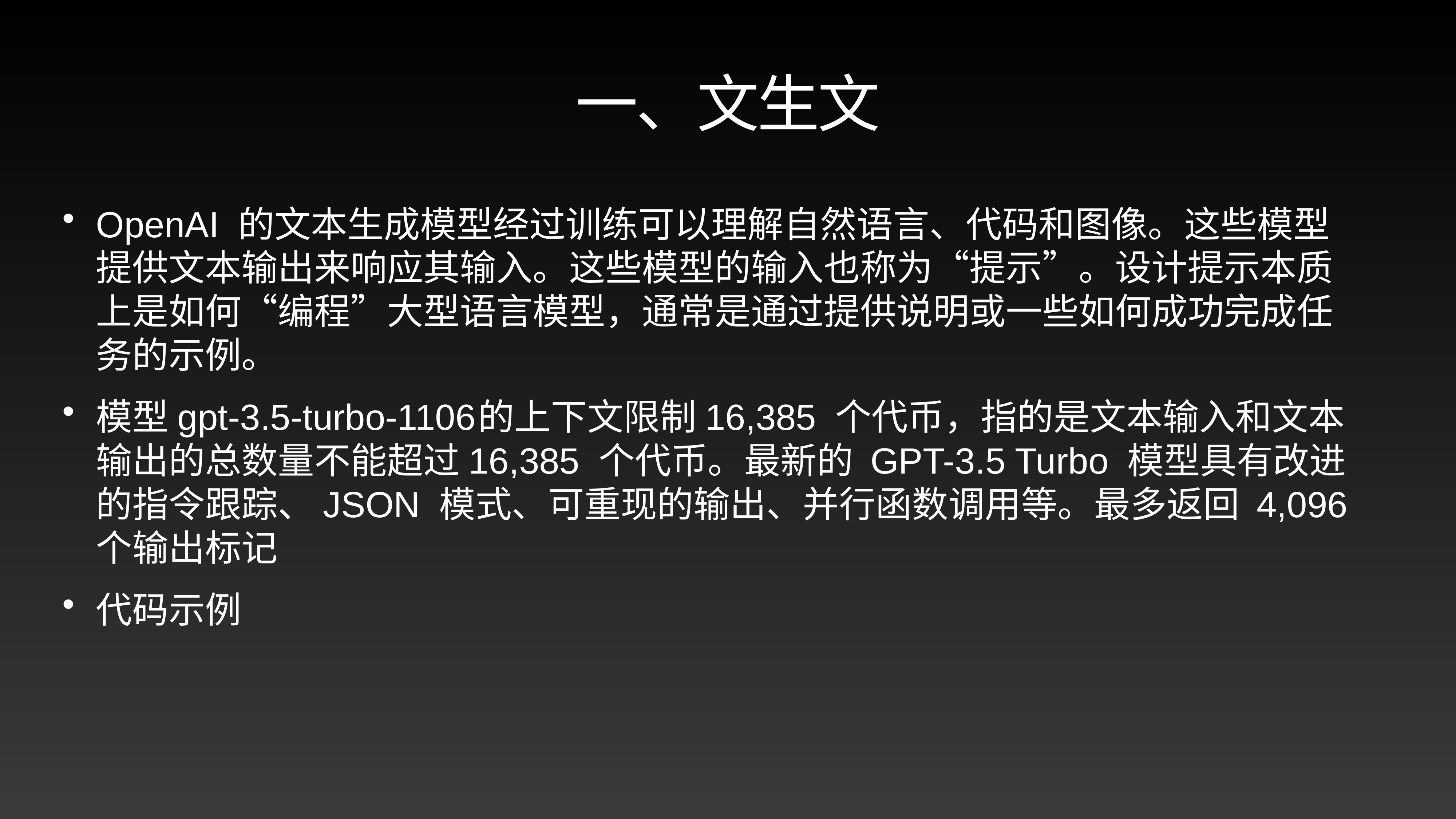

# 一、文生文
OpenAI 的文本生成模型经过训练可以理解自然语言、代码和图像。这些模型提供文本输出来响应其输入。这些模型的输入也称为“提示”。设计提示本质上是如何“编程”大型语言模型，通常是通过提供说明或一些如何成功完成任务的示例。
模型gpt-3.5-turbo-1106	的上下文限制16,385 个代币，指的是文本输入和文本输出的总数量不能超过16,385 个代币。最新的 GPT-3.5 Turbo 模型具有改进的指令跟踪、JSON 模式、可重现的输出、并行函数调用等。最多返回 4,096 个输出标记
代码示例